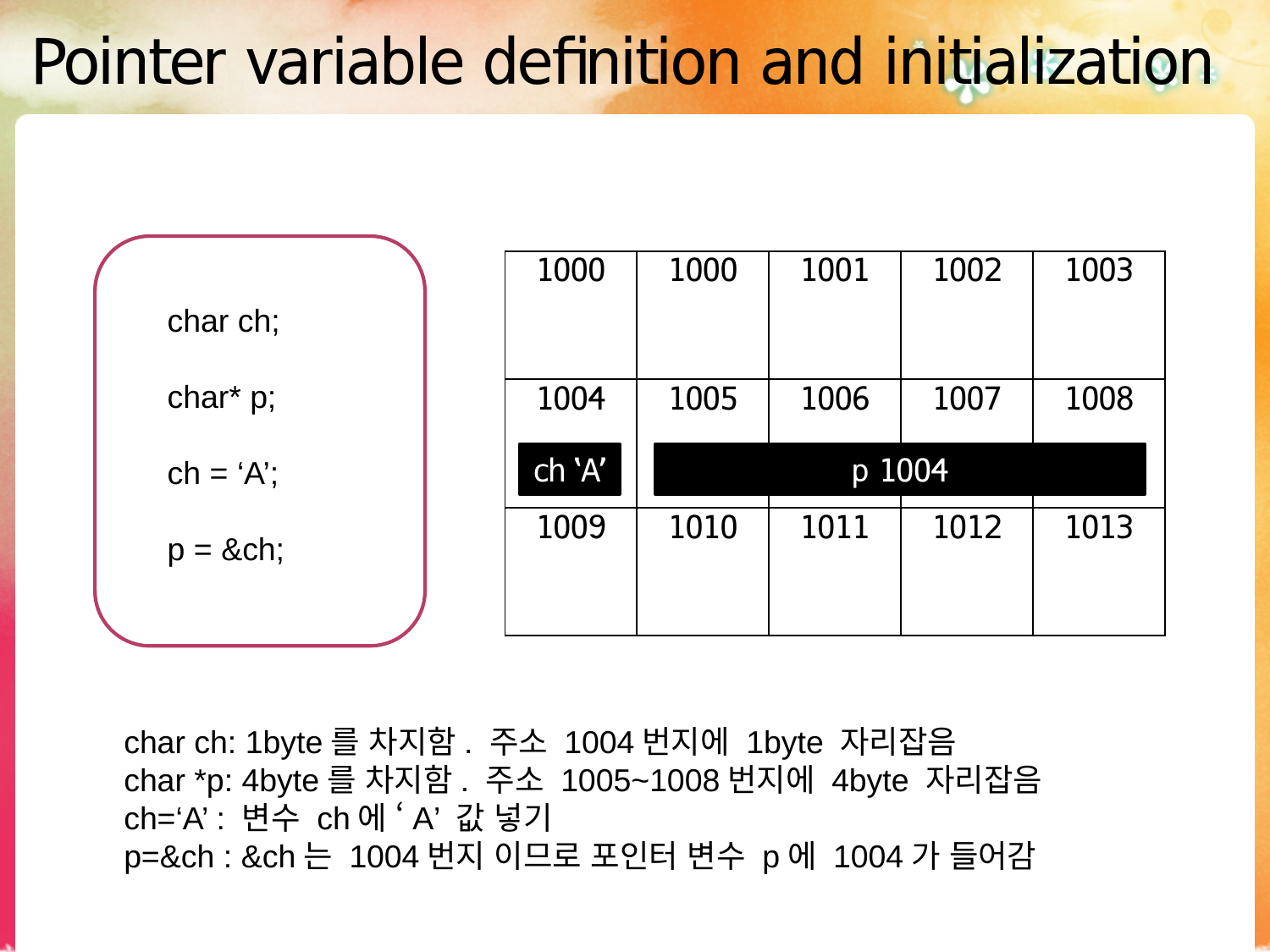

# Pointer variable definition and initialization

| 1000 | 1000 | 1001 | 1002 | 1003 |
| --- | --- | --- | --- | --- |
| 1004 | 1005 | 1006 | 1007 | 1008 |
| 1009 | 1010 | 1011 | 1012 | 1013 |
char ch;
char* p;
ch = ‘A’;
p = &ch;
ch ‘A’
p 1004
char ch: 1byte를 차지함. 주소 1004번지에 1byte 자리잡음
char *p: 4byte를 차지함. 주소 1005~1008번지에 4byte 자리잡음
ch=‘A’ : 변수 ch에 ‘A’ 값 넣기
p=&ch : &ch는 1004번지 이므로 포인터 변수 p에 1004가 들어감